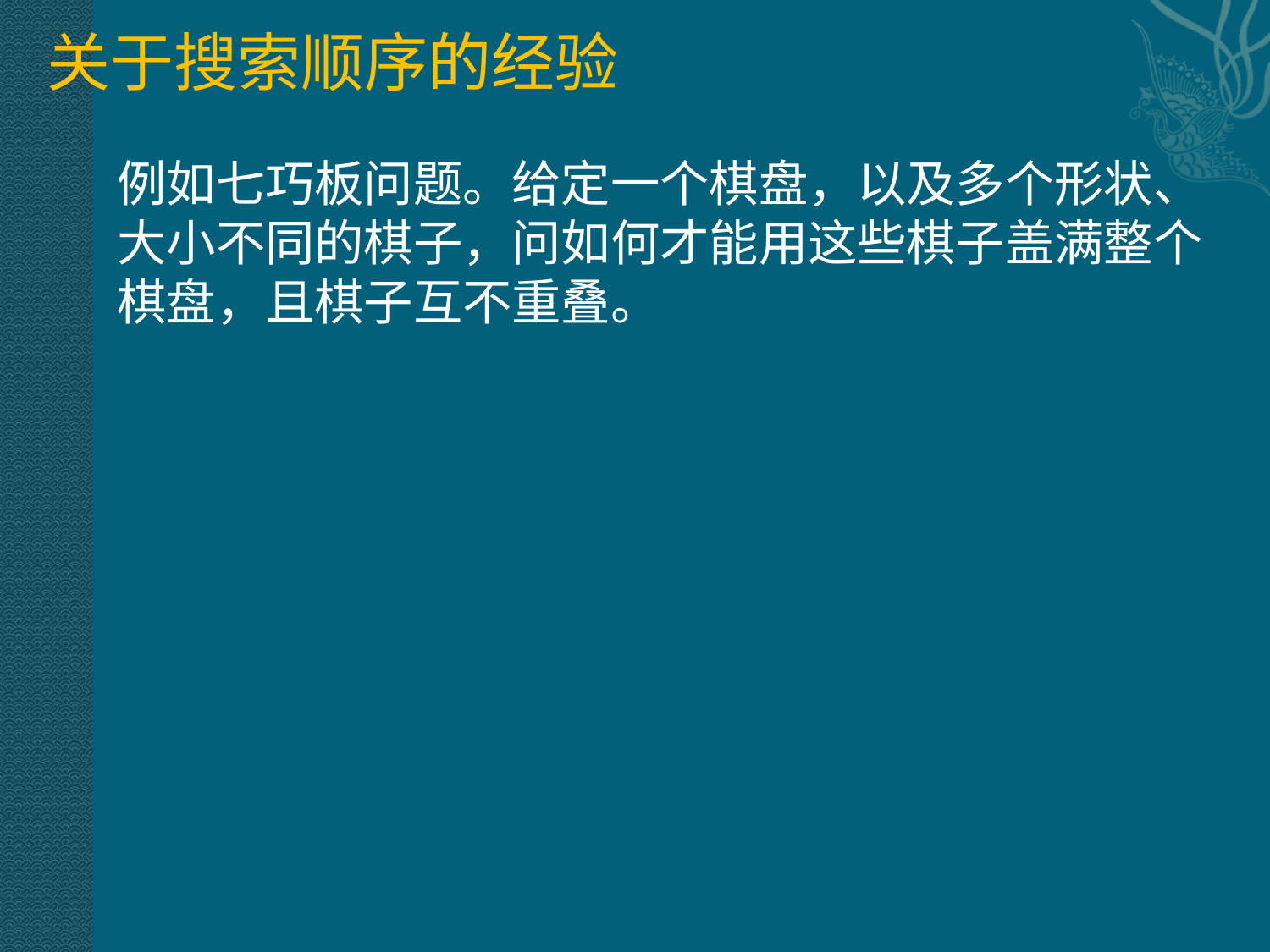

关于搜索顺序的经验
例如七巧板问题。给定一个棋盘，以及多个形状、大小不同的棋子，问如何才能用这些棋子盖满整个棋盘，且棋子互不重叠。